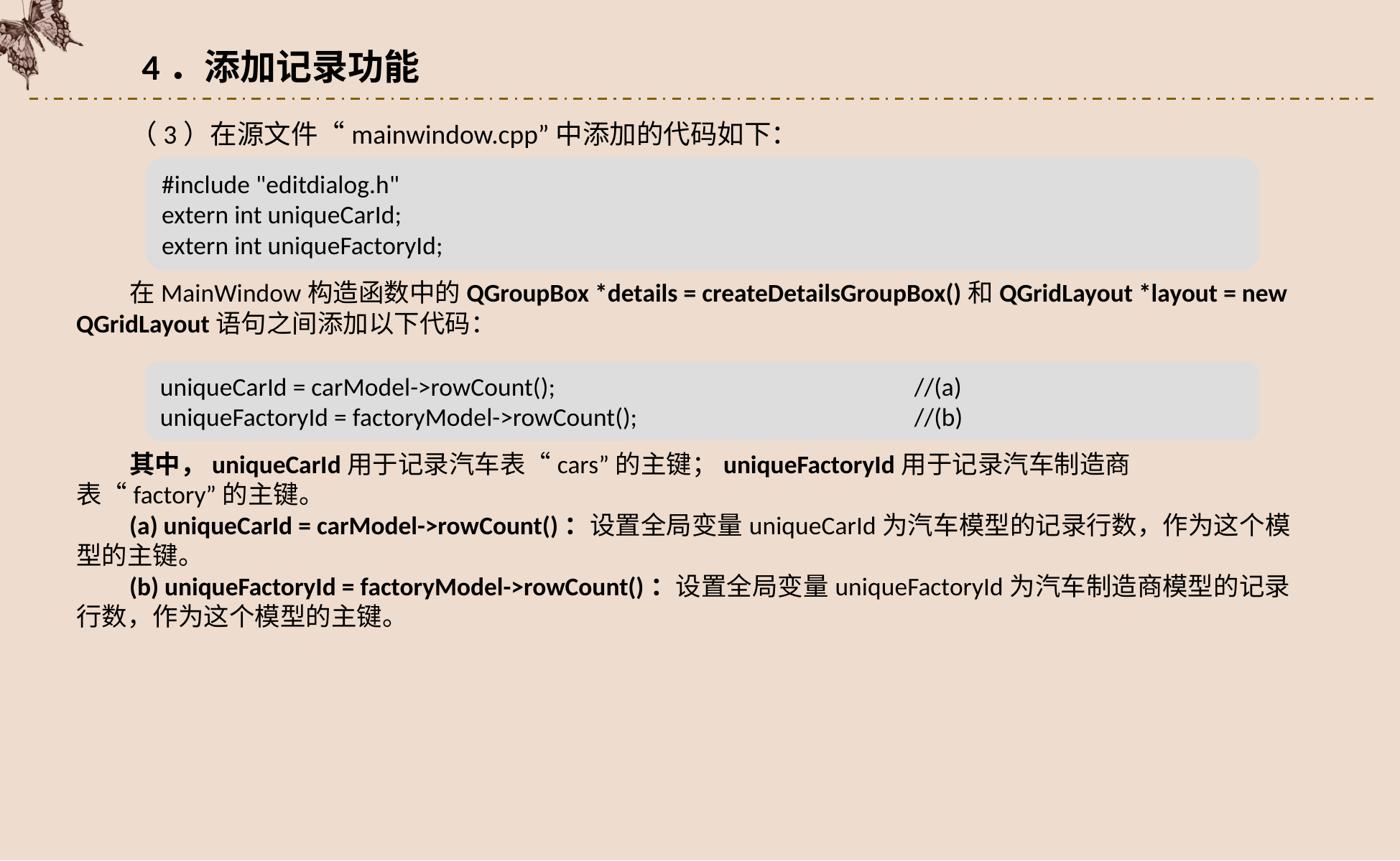

4．添加记录功能
（3）在源文件“mainwindow.cpp”中添加的代码如下：
#include "editdialog.h"
extern int uniqueCarId;
extern int uniqueFactoryId;
在MainWindow构造函数中的QGroupBox *details = createDetailsGroupBox()和QGridLayout *layout = new QGridLayout语句之间添加以下代码：
uniqueCarId = carModel->rowCount();				//(a)
uniqueFactoryId = factoryModel->rowCount();			//(b)
其中，uniqueCarId用于记录汽车表“cars”的主键；uniqueFactoryId用于记录汽车制造商表“factory”的主键。
(a) uniqueCarId = carModel->rowCount()：设置全局变量uniqueCarId为汽车模型的记录行数，作为这个模型的主键。
(b) uniqueFactoryId = factoryModel->rowCount()：设置全局变量uniqueFactoryId为汽车制造商模型的记录行数，作为这个模型的主键。